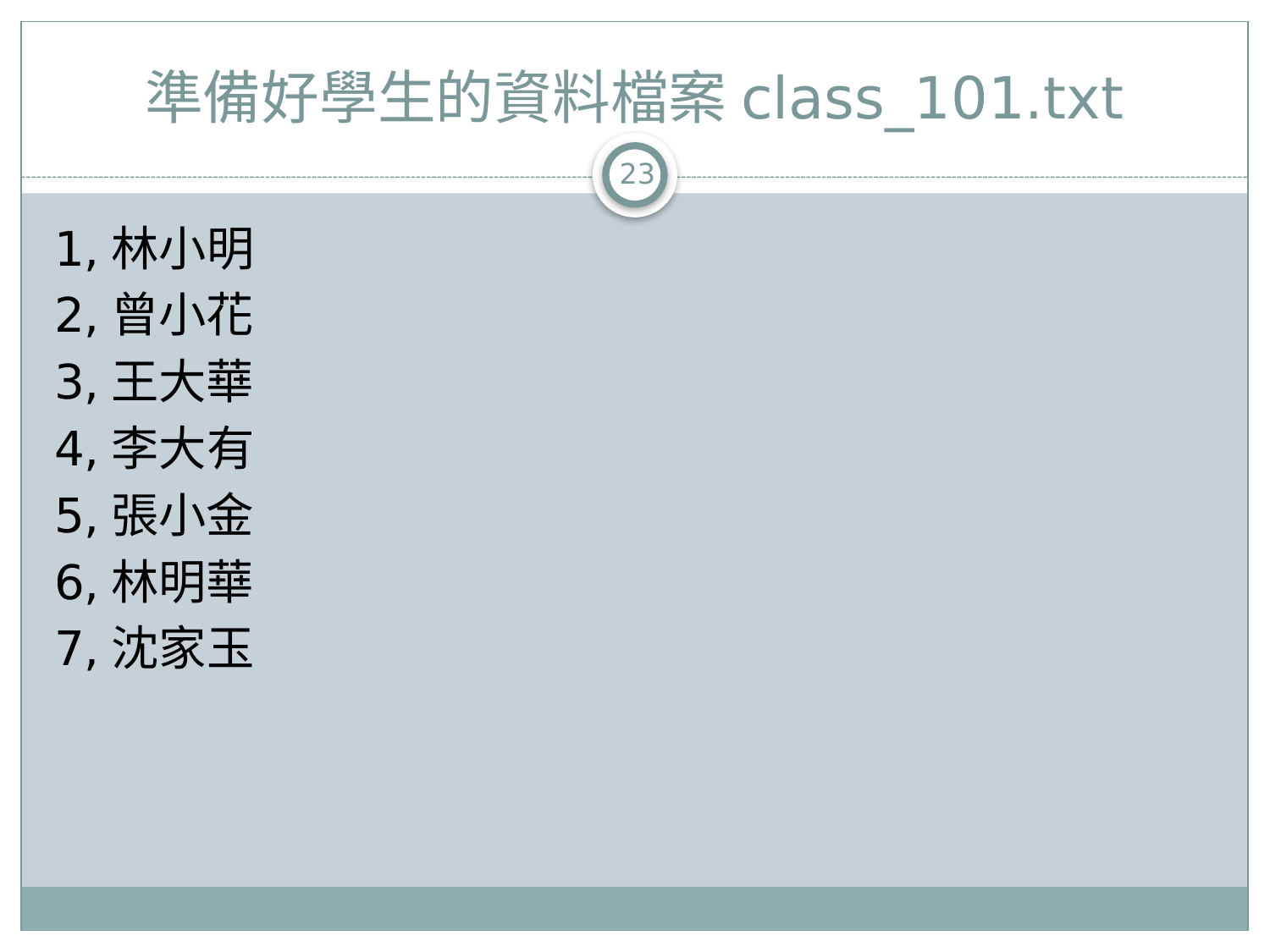

# 準備好學生的資料檔案class_101.txt
23
1,林小明
2,曾小花
3,王大華
4,李大有
5,張小金
6,林明華
7,沈家玉